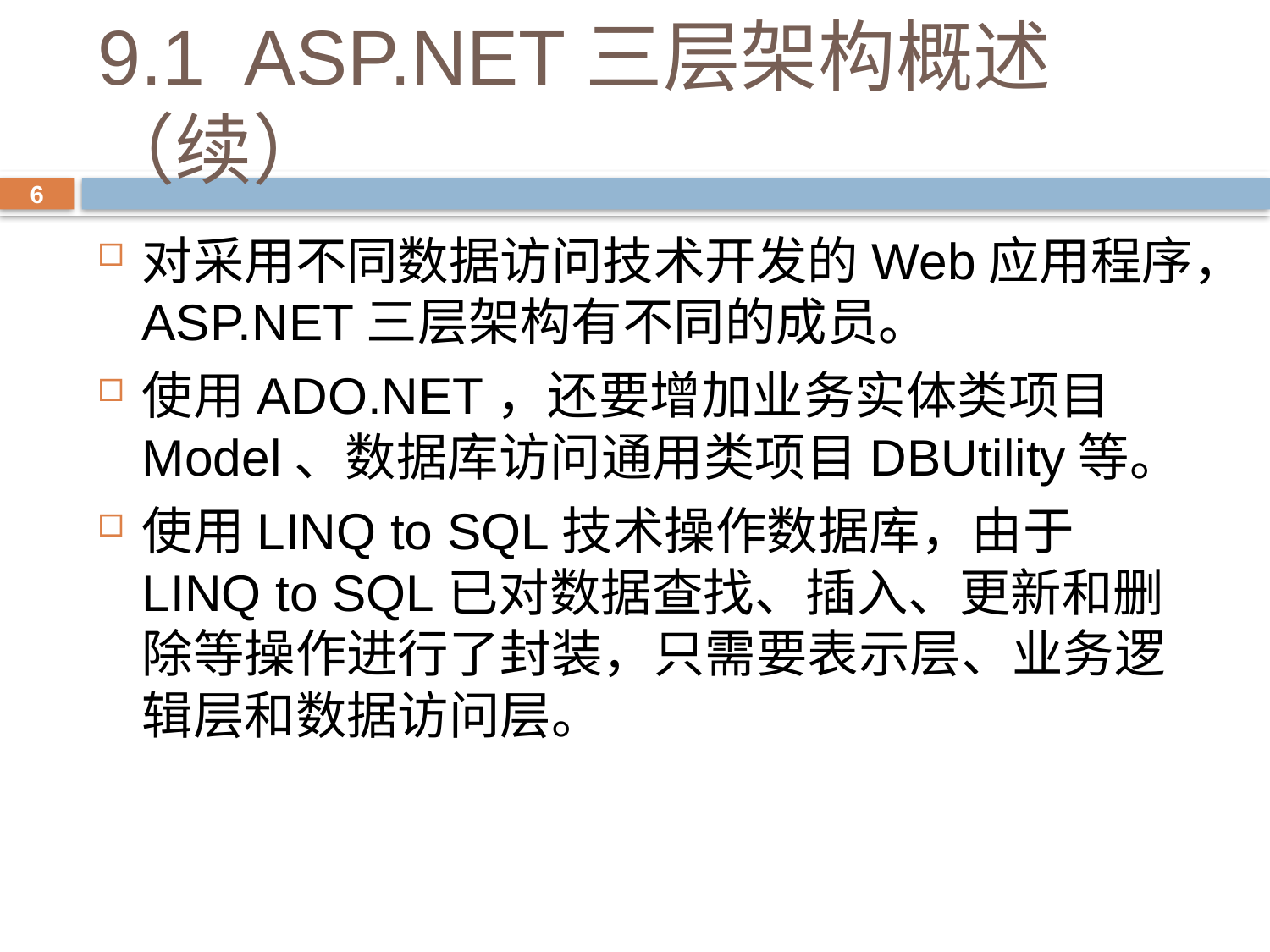

# 9.1  ASP.NET三层架构概述（续）
6
对采用不同数据访问技术开发的Web应用程序，ASP.NET三层架构有不同的成员。
使用ADO.NET，还要增加业务实体类项目Model、数据库访问通用类项目DBUtility等。
使用LINQ to SQL技术操作数据库，由于LINQ to SQL已对数据查找、插入、更新和删除等操作进行了封装，只需要表示层、业务逻辑层和数据访问层。